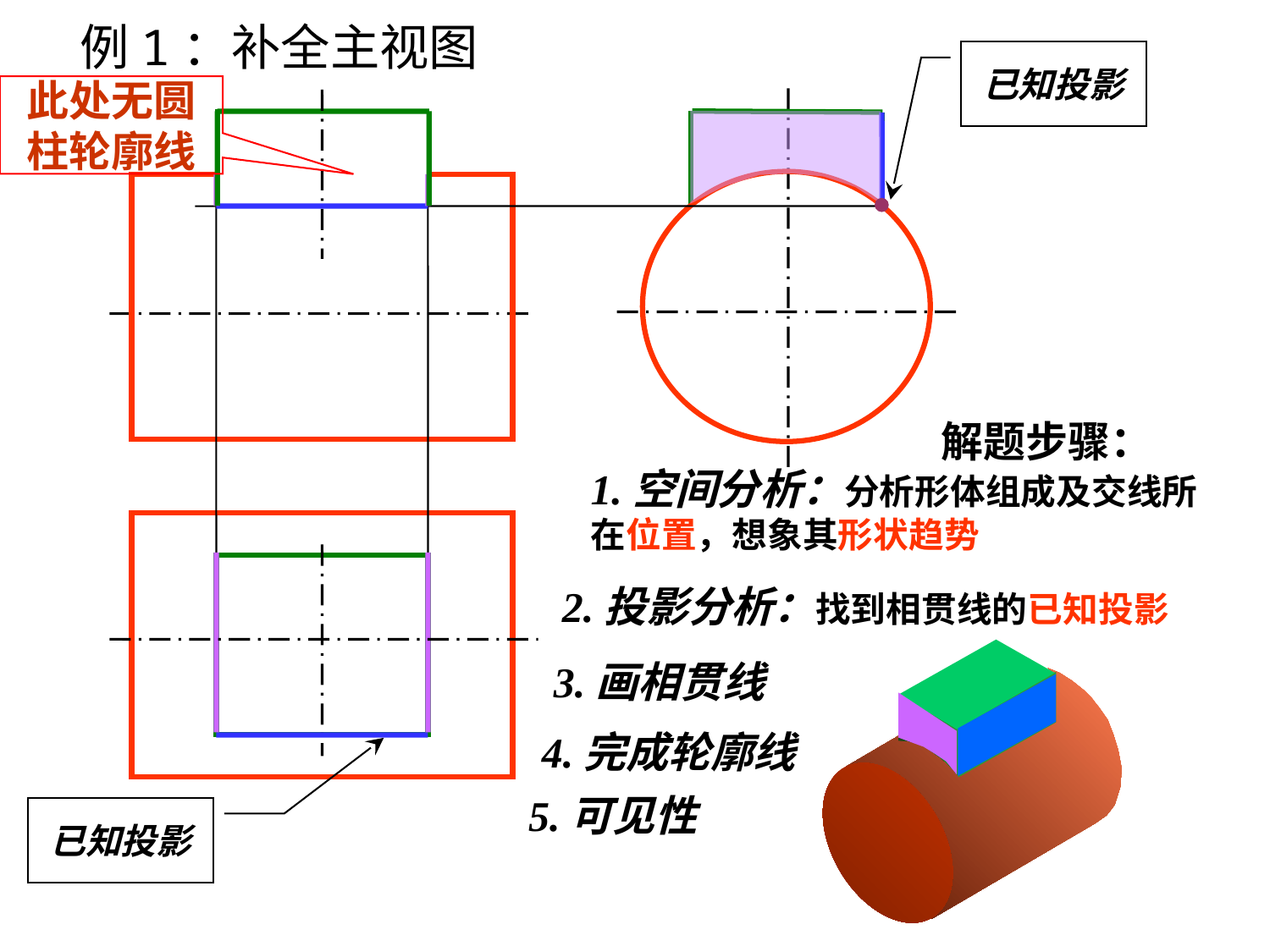

例1：补全主视图
已知投影
此处无圆柱轮廓线

解题步骤：
1.空间分析：分析形体组成及交线所在位置，想象其形状趋势

2.投影分析：找到相贯线的已知投影

3.画相贯线

4.完成轮廓线

5.可见性
已知投影